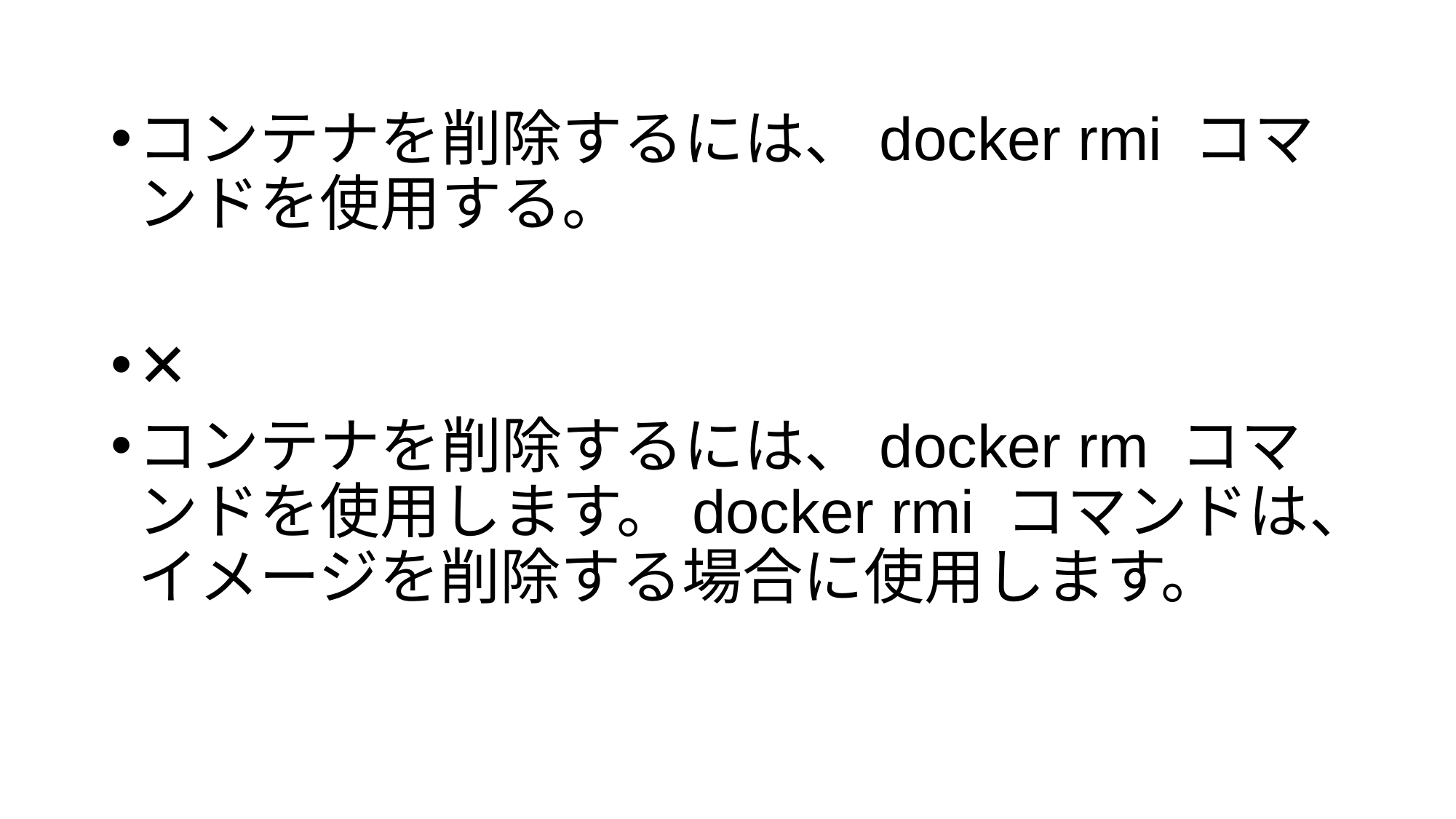

コンテナを削除するには、docker rmi コマンドを使用する。

✕
コンテナを削除するには、docker rm コマンドを使用します。docker rmi コマンドは、イメージを削除する場合に使用します。